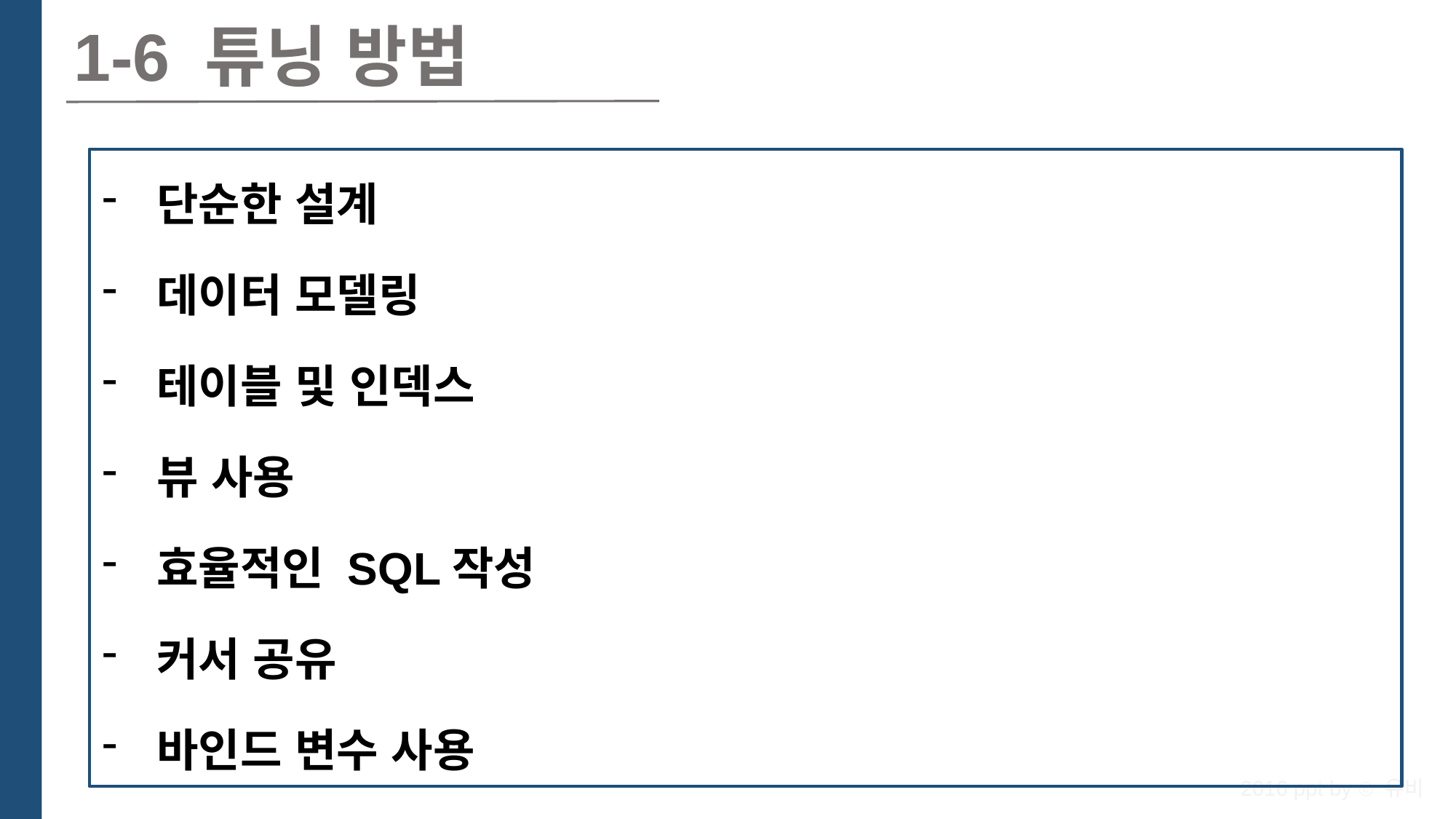

1-6 튜닝 방법
단순한 설계
데이터 모델링
테이블 및 인덱스
뷰 사용
효율적인 SQL작성
커서 공유
바인드 변수 사용
2016 ppt by ⓒ 유비